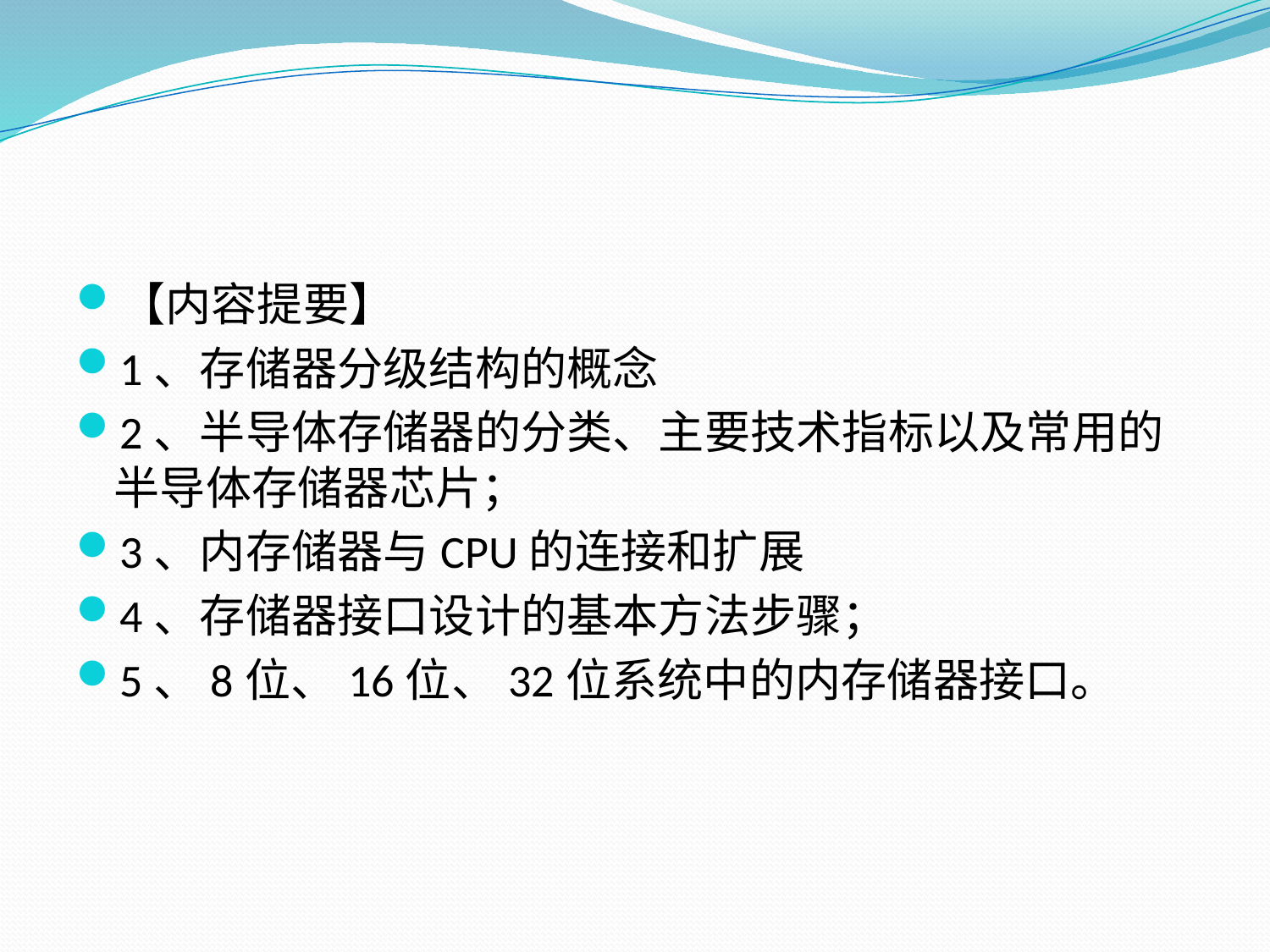

#
【内容提要】
1、存储器分级结构的概念
2、半导体存储器的分类、主要技术指标以及常用的半导体存储器芯片；
3、内存储器与CPU的连接和扩展
4、存储器接口设计的基本方法步骤；
5、8位、16位、32位系统中的内存储器接口。